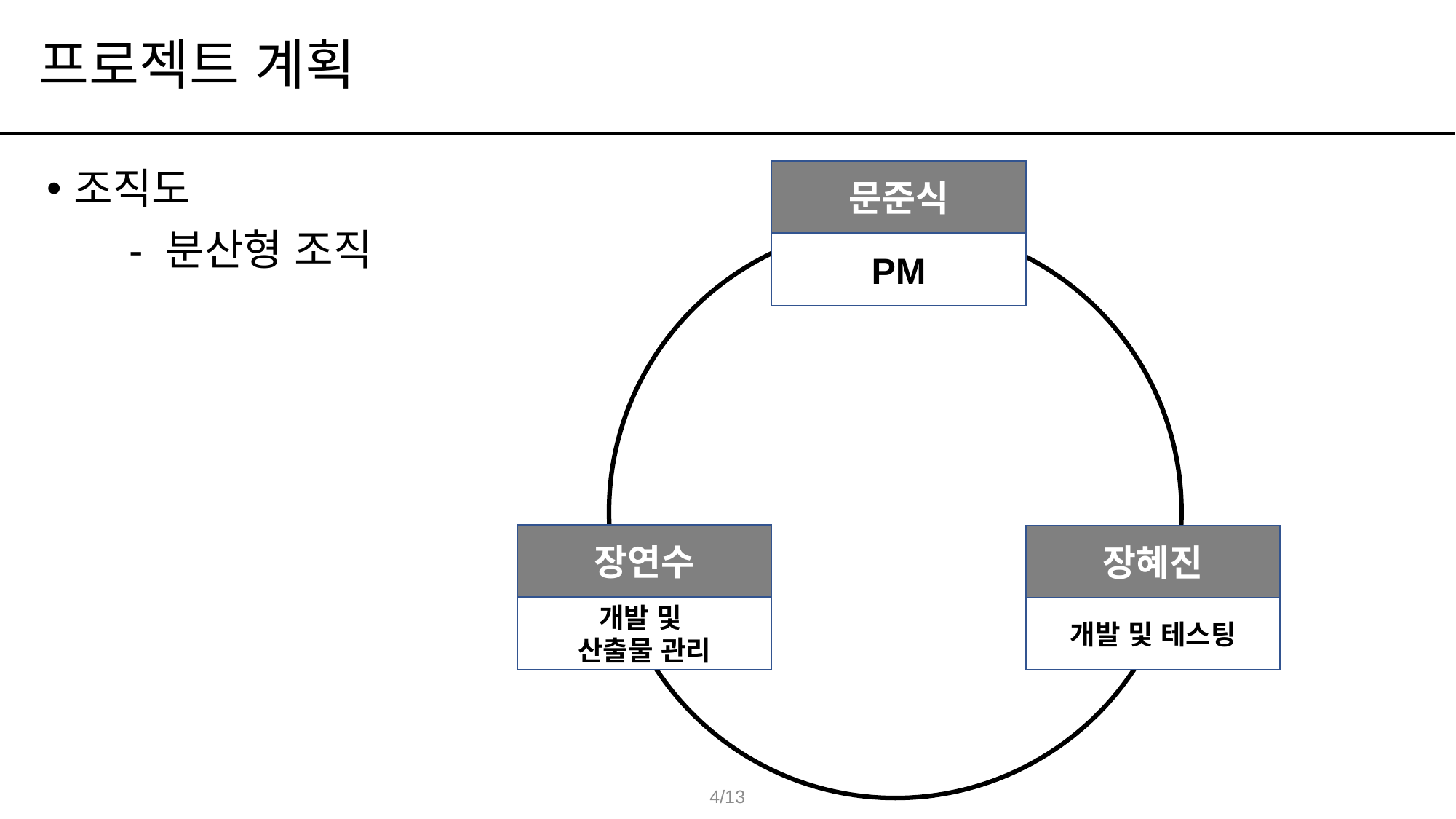

# 프로젝트 계획
문준식
PM

장연수
개발 및
산출물 관리
장혜진
개발 및 테스팅
조직도
       - 분산형 조직
4/13